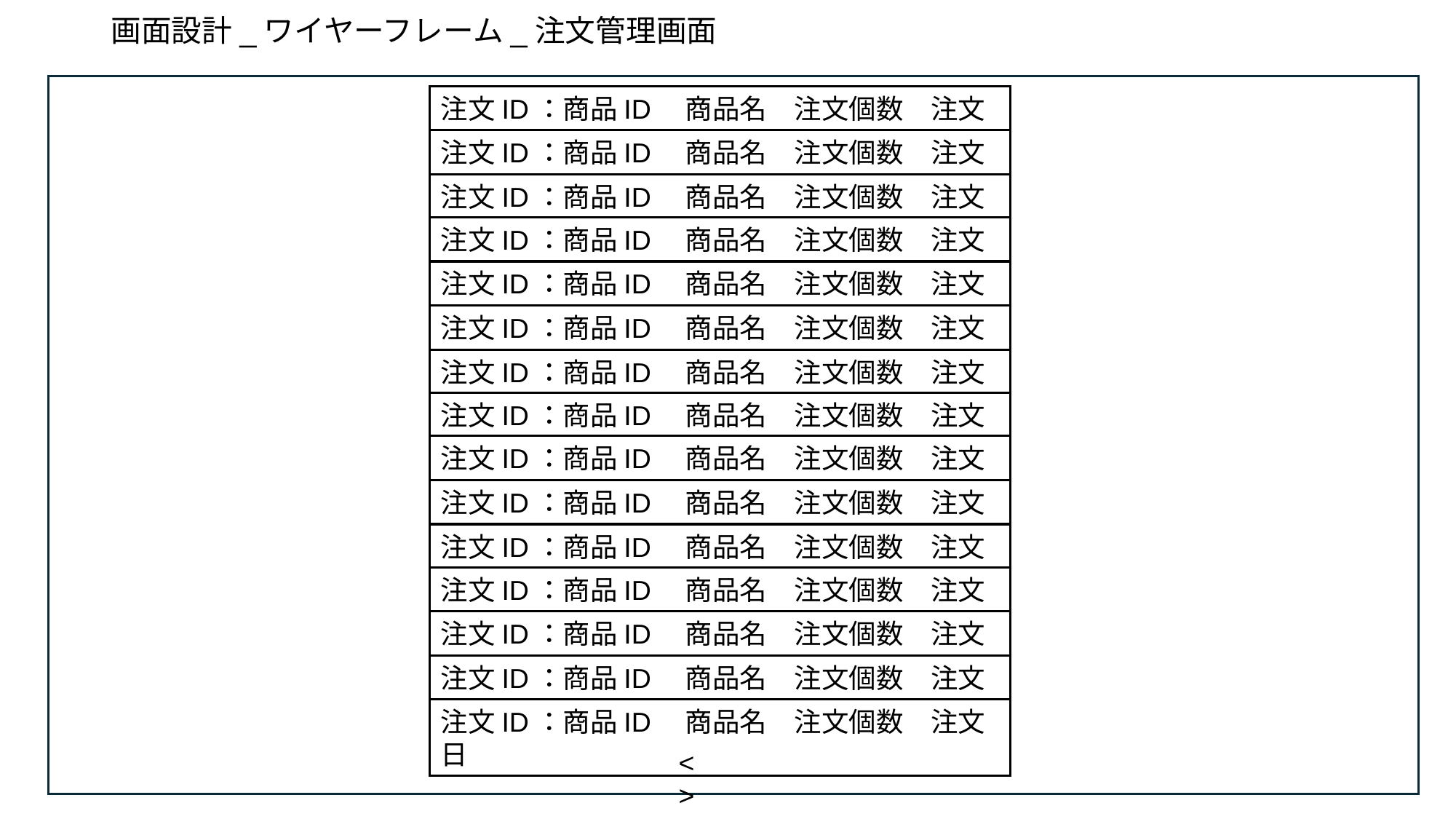

# 画面設計_ワイヤーフレーム_注文管理画面

注文ID：商品ID　商品名　注文個数　注文日
注文ID：商品ID　商品名　注文個数　注文日
注文ID：商品ID　商品名　注文個数　注文日
注文ID：商品ID　商品名　注文個数　注文日
注文ID：商品ID　商品名　注文個数　注文日
注文ID：商品ID　商品名　注文個数　注文日
注文ID：商品ID　商品名　注文個数　注文日
注文ID：商品ID　商品名　注文個数　注文日
注文ID：商品ID　商品名　注文個数　注文日
注文ID：商品ID　商品名　注文個数　注文日
注文ID：商品ID　商品名　注文個数　注文日
注文ID：商品ID　商品名　注文個数　注文日
注文ID：商品ID　商品名　注文個数　注文日
注文ID：商品ID　商品名　注文個数　注文日
注文ID：商品ID　商品名　注文個数　注文日
<　　>